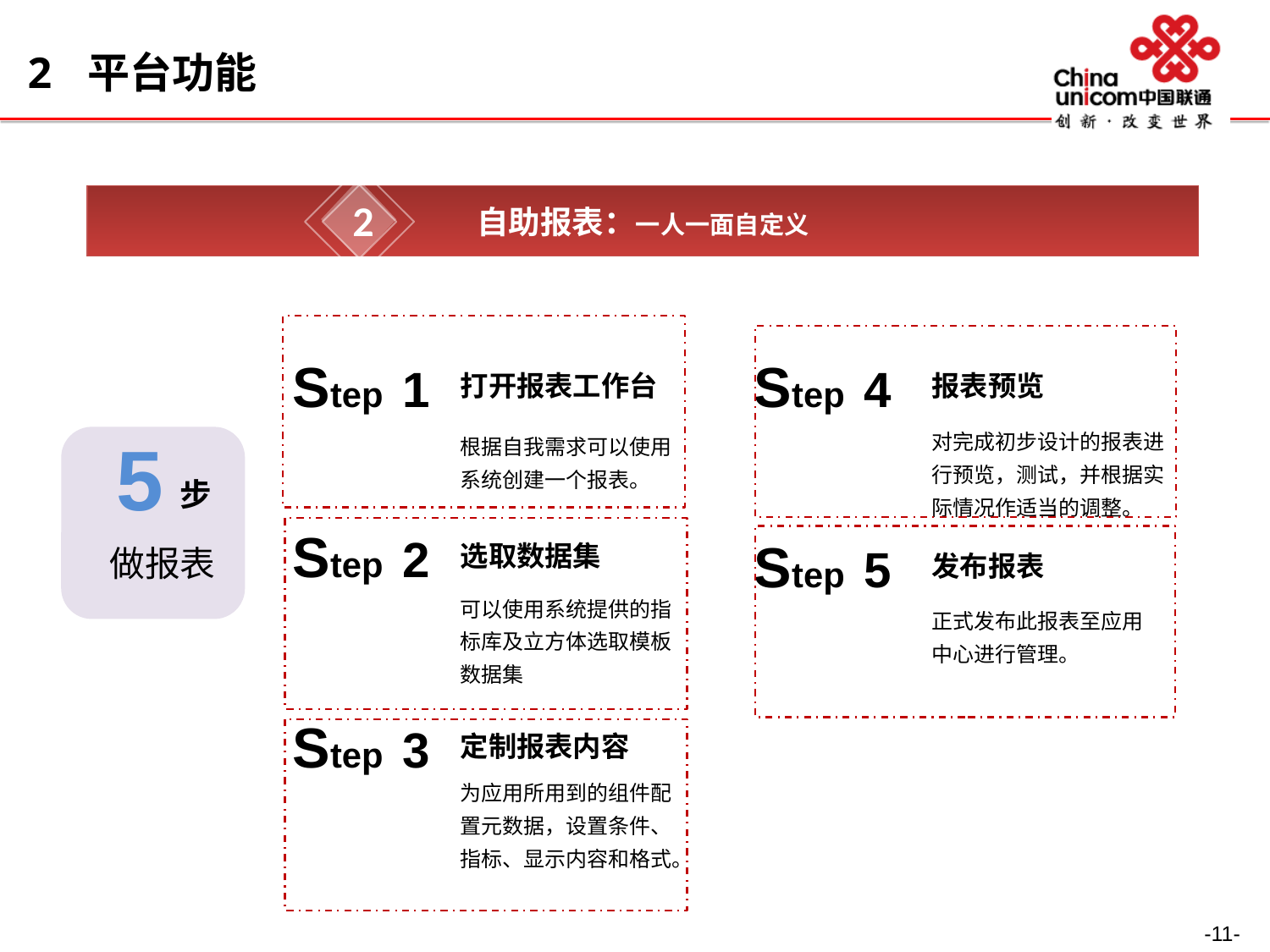

2 平台功能

2
自助报表：一人一面自定义

Step  1
Step  4
打开报表工作台
报表预览
对完成初步设计的报表进行预览，测试，并根据实际情况作适当的调整。
根据自我需求可以使用系统创建一个报表。
5

步
Step  2

Step  5

选取数据集
做报表
发布报表
可以使用系统提供的指标库及立方体选取模板数据集
正式发布此报表至应用中心进行管理。
Step  3

定制报表内容
为应用所用到的组件配置元数据，设置条件、指标、显示内容和格式。
-11-